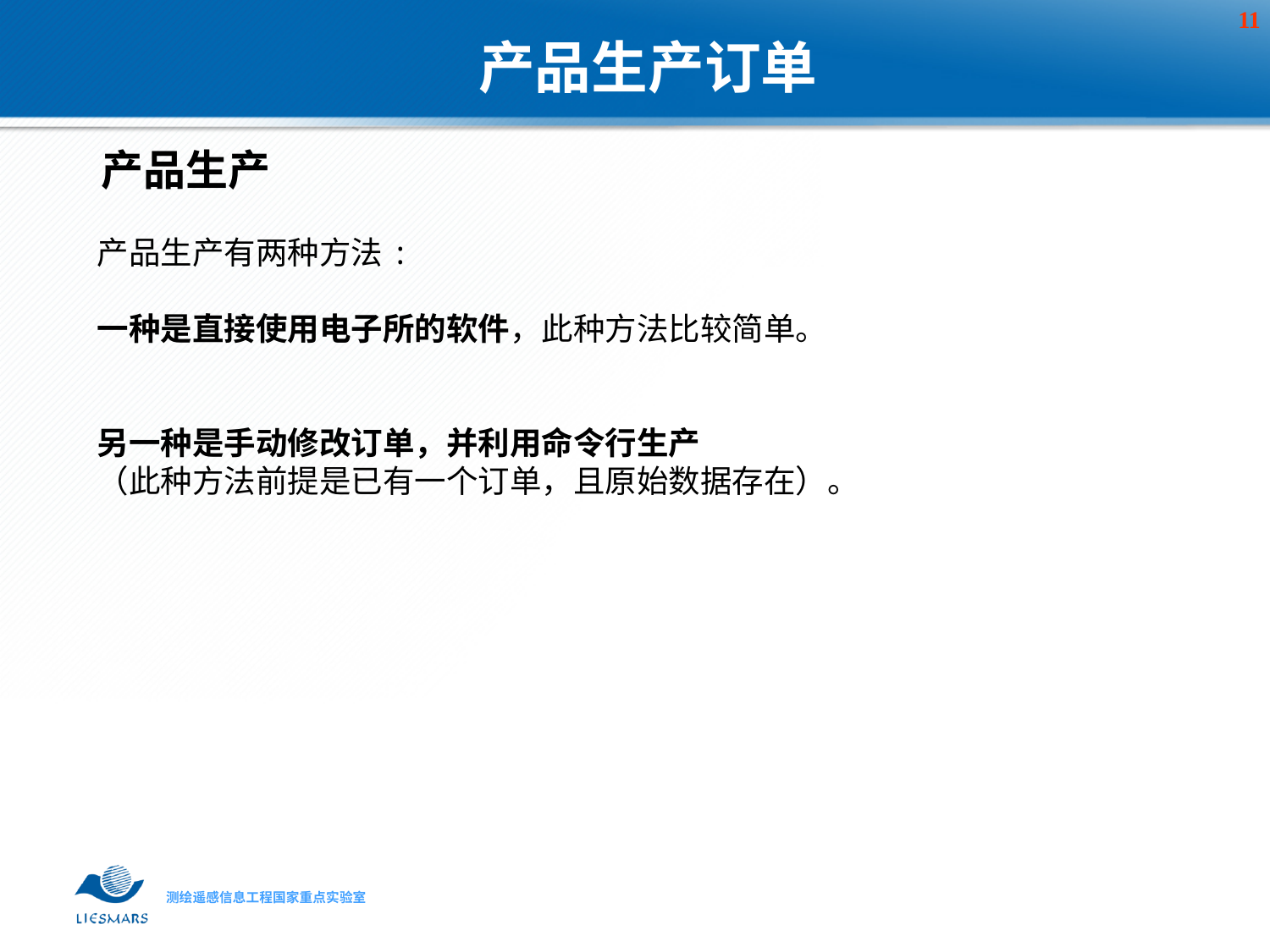

产品生产订单
产品生产
产品生产有两种方法:

一种是直接使用电子所的软件，此种方法比较简单。

另一种是手动修改订单，并利用命令行生产
（此种方法前提是已有一个订单，且原始数据存在）。